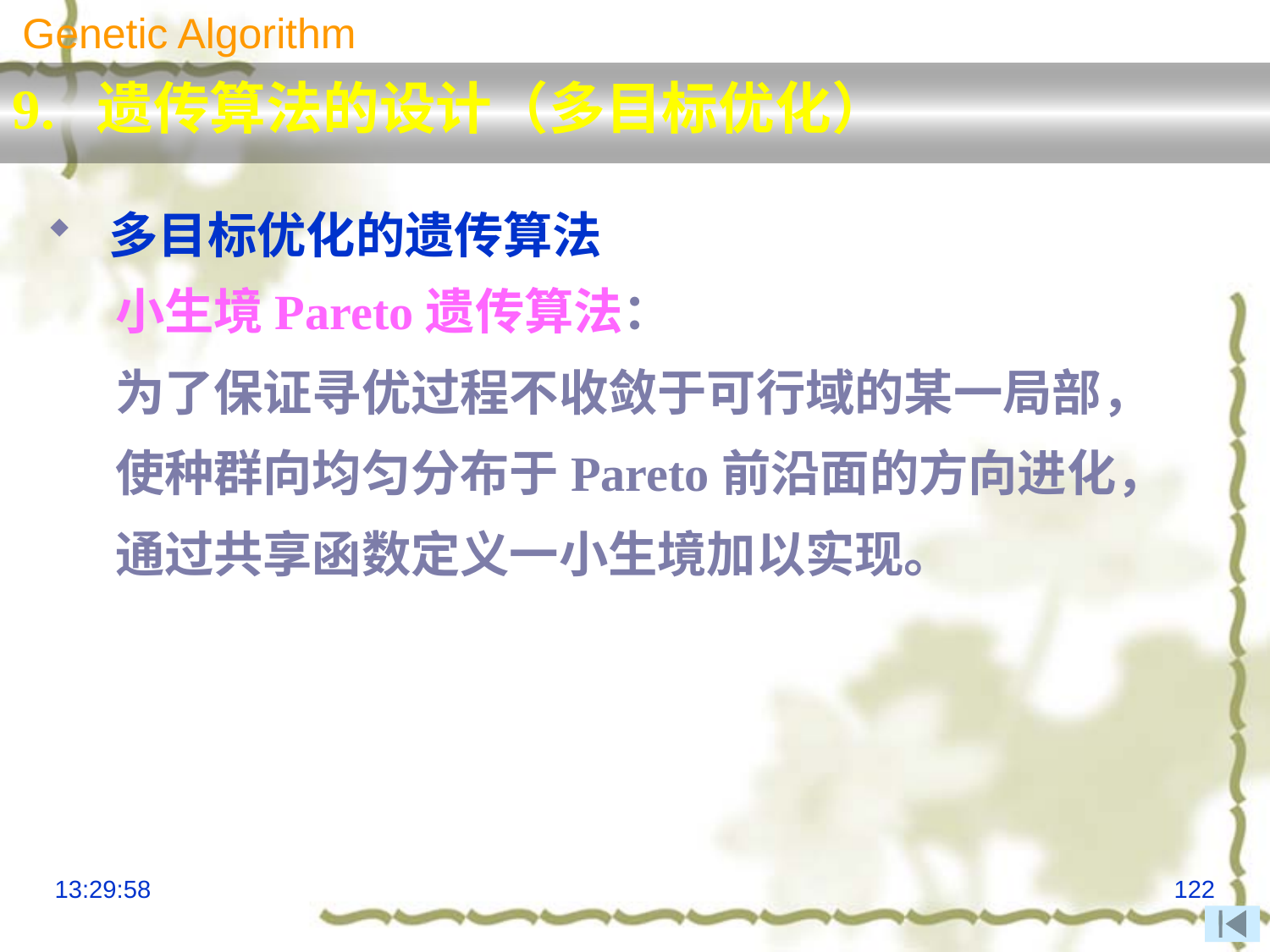

Genetic Algorithm
9.  遗传算法的设计（多目标优化）
多目标优化的遗传算法
     小生境Pareto遗传算法：
     为了保证寻优过程不收敛于可行域的某一局部，
     使种群向均匀分布于Pareto前沿面的方向进化，
     通过共享函数定义一小生境加以实现。
13:29:58
122